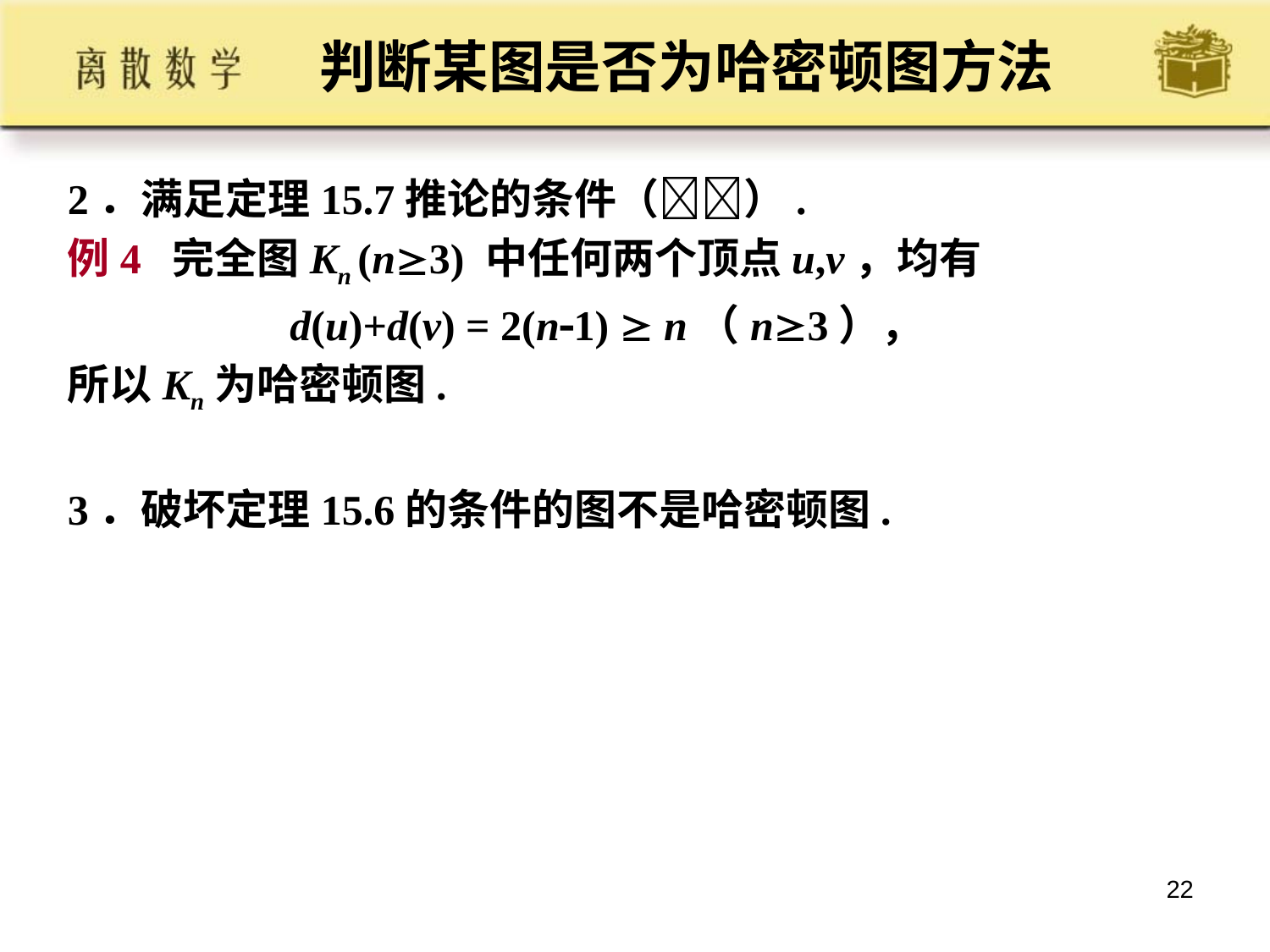

# 判断某图是否为哈密顿图方法
2．满足定理15.7推论的条件（∗∗）.
例4  完全图Kn (n≥3) 中任何两个顶点u,v，均有
                     d(u)+d(v) = 2(n−1) ≥ n（n≥3），
所以Kn为哈密顿图.

3．破坏定理15.6的条件的图不是哈密顿图.

22